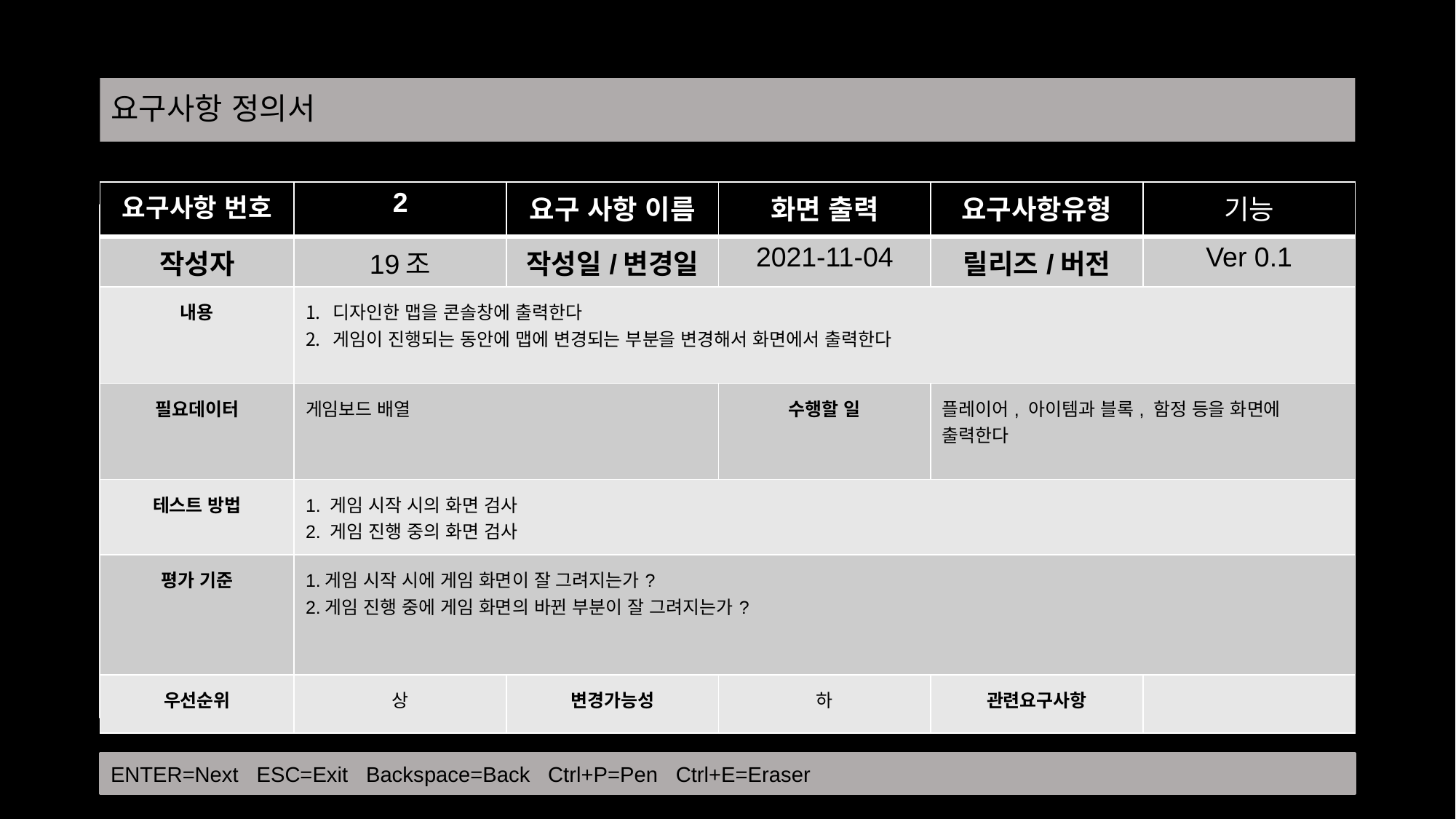

# 요구사항 정의서
| 요구사항 번호 | 2 | 요구 사항 이름 | 화면 출력 | 요구사항유형 | 기능 |
| --- | --- | --- | --- | --- | --- |
| 작성자 | 19조 | 작성일/변경일 | 2021-11-04 | 릴리즈/버전 | Ver 0.1 |
| 내용 | 디자인한 맵을 콘솔창에 출력한다 게임이 진행되는 동안에 맵에 변경되는 부분을 변경해서 화면에서 출력한다 |  |  |  |  |
| 필요데이터 | 게임보드 배열 |  | 수행할 일 | 플레이어, 아이템과 블록, 함정 등을 화면에 출력한다 |  |
| 테스트 방법 | 1. 게임 시작 시의 화면 검사 2. 게임 진행 중의 화면 검사 |  |  |  |  |
| 평가 기준 | 1.게임 시작 시에 게임 화면이 잘 그려지는가? 2.게임 진행 중에 게임 화면의 바뀐 부분이 잘 그려지는가? |  |  |  |  |
| 우선순위 | 상 | 변경가능성 | 하 | 관련요구사항 |  |